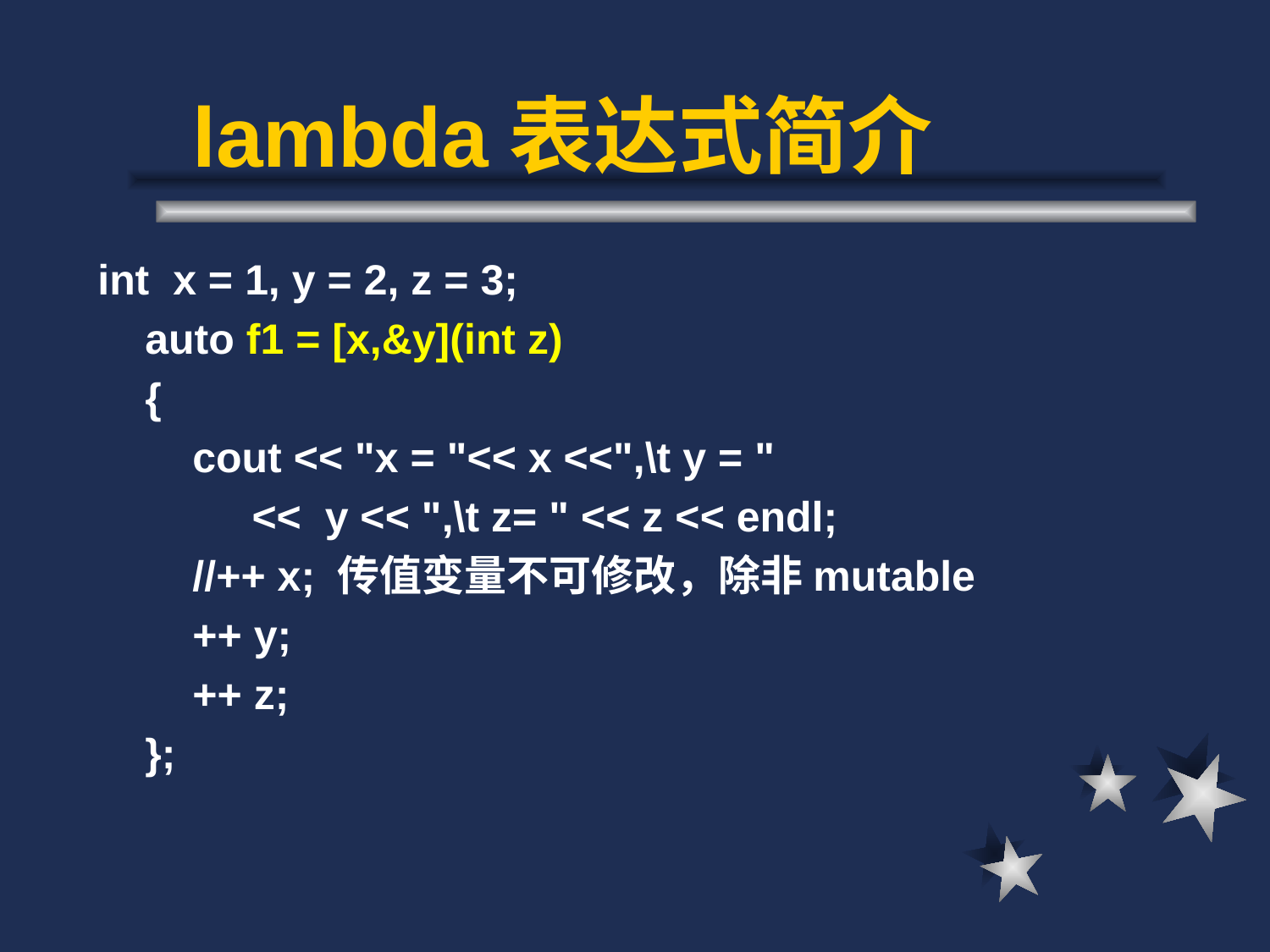

# lambda表达式简介
int  x = 1, y = 2, z = 3;
    auto f1 = [x,&y](int z)
    {
        cout << "x = "<< x <<",\t y = "
             <<  y << ",\t z= " << z << endl;
        //++ x; 传值变量不可修改，除非mutable
        ++ y;
        ++ z;
    };